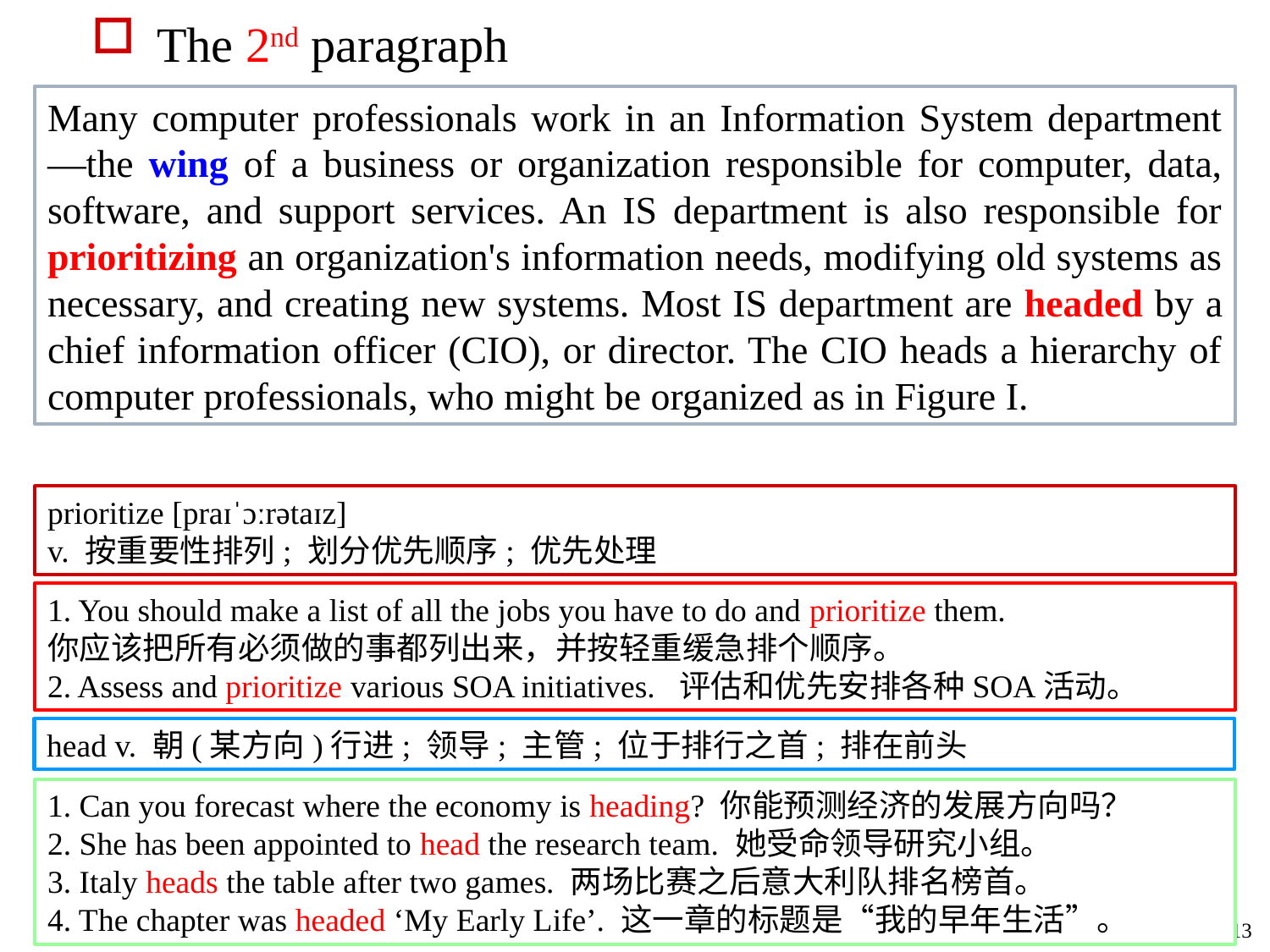

The 2nd paragraph
Many computer professionals work in an Information System department—the wing of a business or organization responsible for computer, data, software, and support services. An IS department is also responsible for prioritizing an organization's information needs, modifying old systems as necessary, and creating new systems. Most IS department are headed by a chief information officer (CIO), or director. The CIO heads a hierarchy of computer professionals, who might be organized as in Figure I.
prioritize [praɪˈɔːrətaɪz]
v. 按重要性排列; 划分优先顺序; 优先处理
1. You should make a list of all the jobs you have to do and prioritize them.
你应该把所有必须做的事都列出来，并按轻重缓急排个顺序。
2. Assess and prioritize various SOA initiatives.  评估和优先安排各种SOA活动。
head v. 朝(某方向)行进; 领导; 主管; 位于排行之首; 排在前头
1. Can you forecast where the economy is heading? 你能预测经济的发展方向吗？
2. She has been appointed to head the research team. 她受命领导研究小组。
3. Italy heads the table after two games. 两场比赛之后意大利队排名榜首。
4. The chapter was headed ‘My Early Life’. 这一章的标题是“我的早年生活”。
13